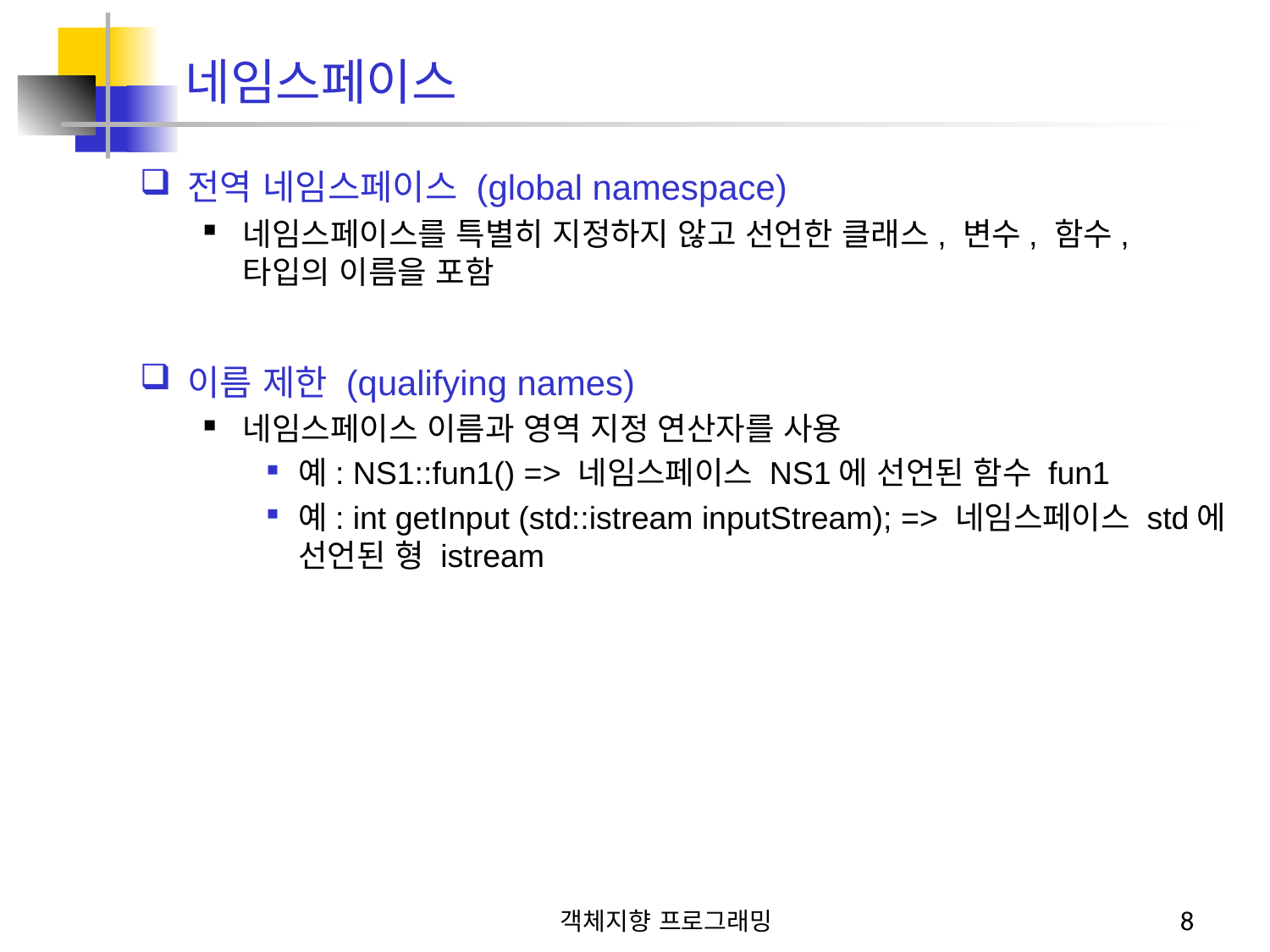

네임스페이스
전역 네임스페이스 (global namespace)
네임스페이스를 특별히 지정하지 않고 선언한 클래스, 변수, 함수, 타입의 이름을 포함

이름 제한 (qualifying names)
네임스페이스 이름과 영역 지정 연산자를 사용
예: NS1::fun1() => 네임스페이스 NS1에 선언된 함수 fun1
예: int getInput (std::istream inputStream); => 네임스페이스 std에 선언된 형 istream

객체지향 프로그래밍
8